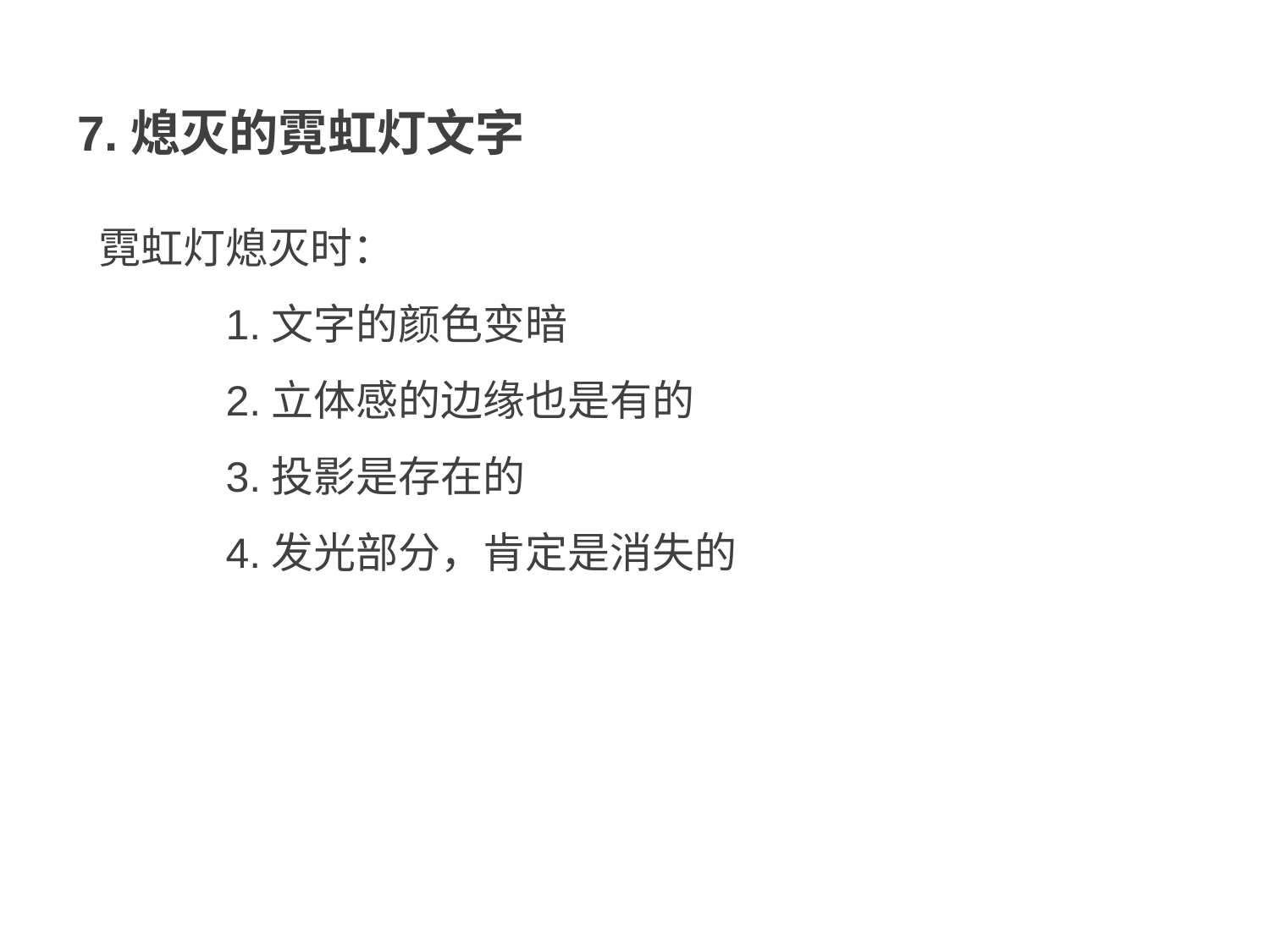

7.熄灭的霓虹灯文字
霓虹灯熄灭时：
	1.文字的颜色变暗
	2.立体感的边缘也是有的
	3.投影是存在的
	4.发光部分，肯定是消失的